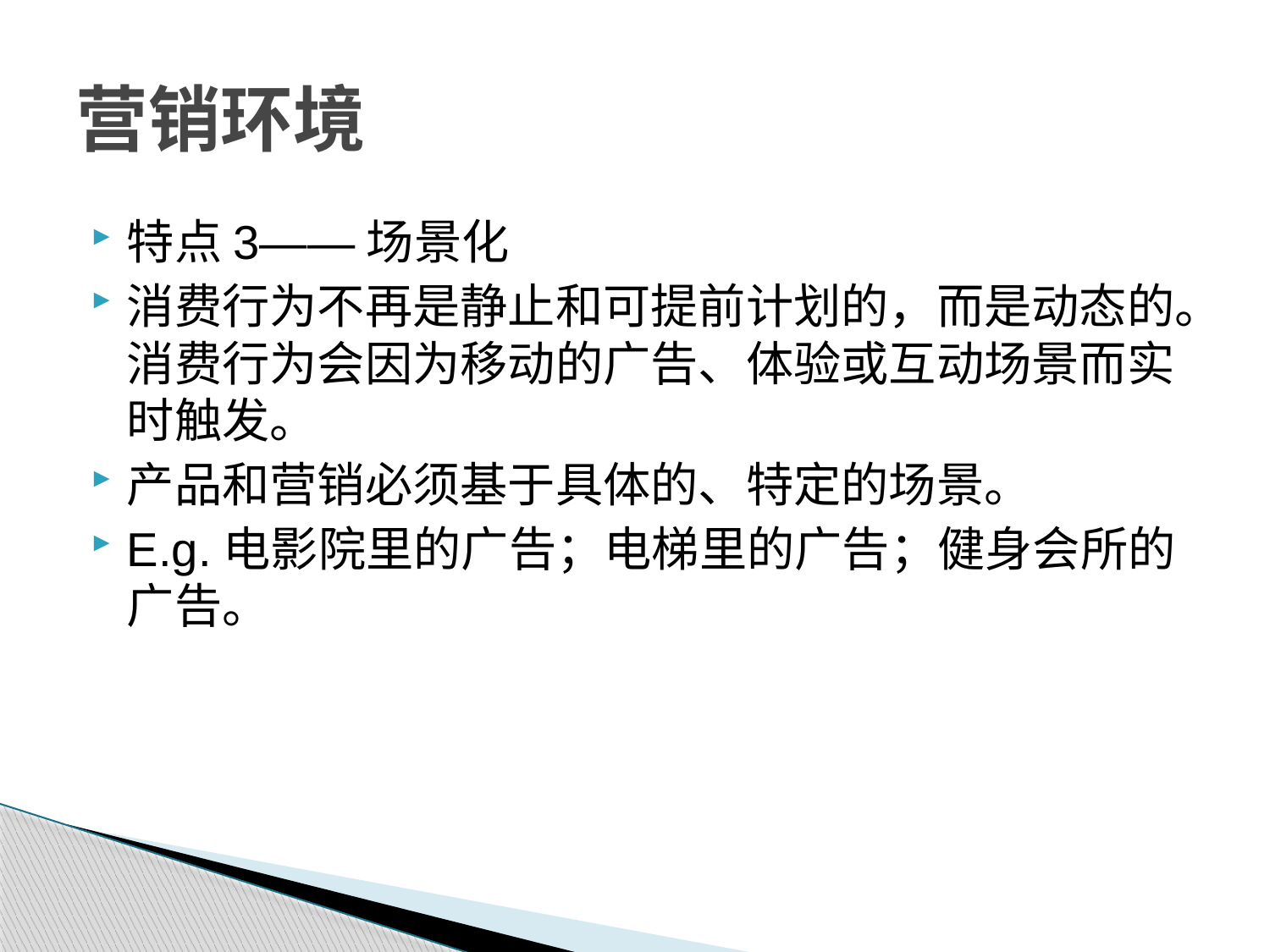

# 营销环境
特点3——场景化
消费行为不再是静止和可提前计划的，而是动态的。消费行为会因为移动的广告、体验或互动场景而实时触发。
产品和营销必须基于具体的、特定的场景。
E.g.电影院里的广告；电梯里的广告；健身会所的广告。